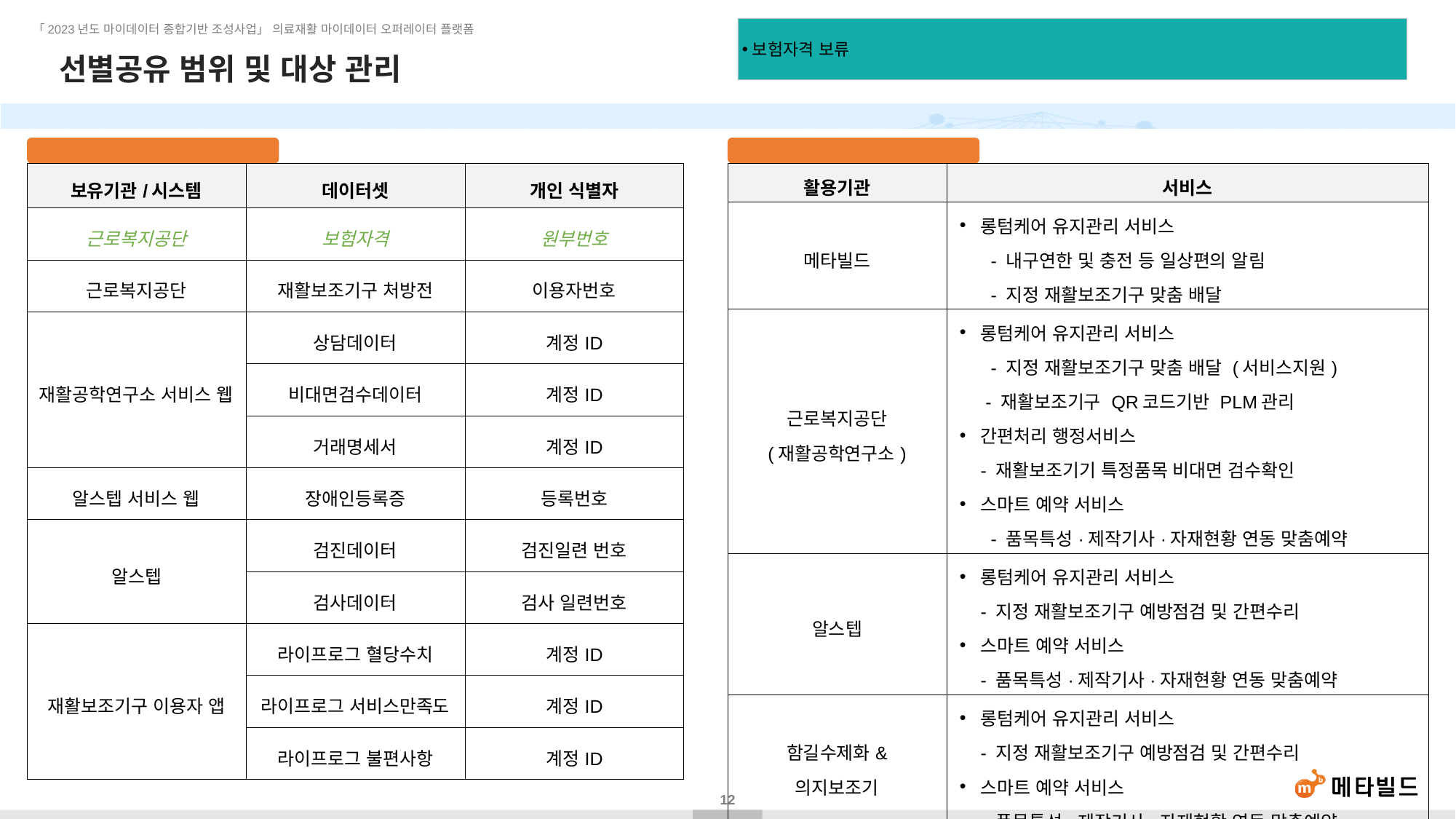

보험자격 보류
# 선별공유 범위 및 대상 관리
선별공유 범위 (정보제공 범위)
선별공유 대상 관리(활용기관)
| 보유기관/시스템 | 데이터셋 | 개인 식별자 |
| --- | --- | --- |
| 근로복지공단 | 보험자격 | 원부번호 |
| 근로복지공단 | 재활보조기구 처방전 | 이용자번호 |
| 재활공학연구소 서비스 웹 | 상담데이터 | 계정ID |
|  | 비대면검수데이터 | 계정ID |
|  | 거래명세서 | 계정ID |
| 알스텝 서비스 웹 | 장애인등록증 | 등록번호 |
| 알스텝 | 검진데이터 | 검진일련 번호 |
|  | 검사데이터 | 검사 일련번호 |
| 재활보조기구 이용자 앱 | 라이프로그 혈당수치 | 계정ID |
|  | 라이프로그 서비스만족도 | 계정ID |
|  | 라이프로그 불편사항 | 계정ID |
| 활용기관 | 서비스 |
| --- | --- |
| 메타빌드 | 롱텀케어 유지관리 서비스 - 내구연한 및 충전 등 일상편의 알림 - 지정 재활보조기구 맞춤 배달 |
| 근로복지공단 (재활공학연구소) | 롱텀케어 유지관리 서비스 - 지정 재활보조기구 맞춤 배달 (서비스지원) - 재활보조기구 QR코드기반 PLM관리 간편처리 행정서비스 - 재활보조기기 특정품목 비대면 검수확인 스마트 예약 서비스 - 품목특성·제작기사·자재현황 연동 맞춤예약 |
| 알스텝 | 롱텀케어 유지관리 서비스 - 지정 재활보조기구 예방점검 및 간편수리 스마트 예약 서비스 - 품목특성·제작기사·자재현황 연동 맞춤예약 |
| 함길수제화& 의지보조기 | 롱텀케어 유지관리 서비스 - 지정 재활보조기구 예방점검 및 간편수리 스마트 예약 서비스 - 품목특성·제작기사·자재현황 연동 맞춤예약 |
| 한국당뇨협회 | 거동불편자 당뇨관리 서비스 - 특정품목 맞춤형 식단/운동법 |